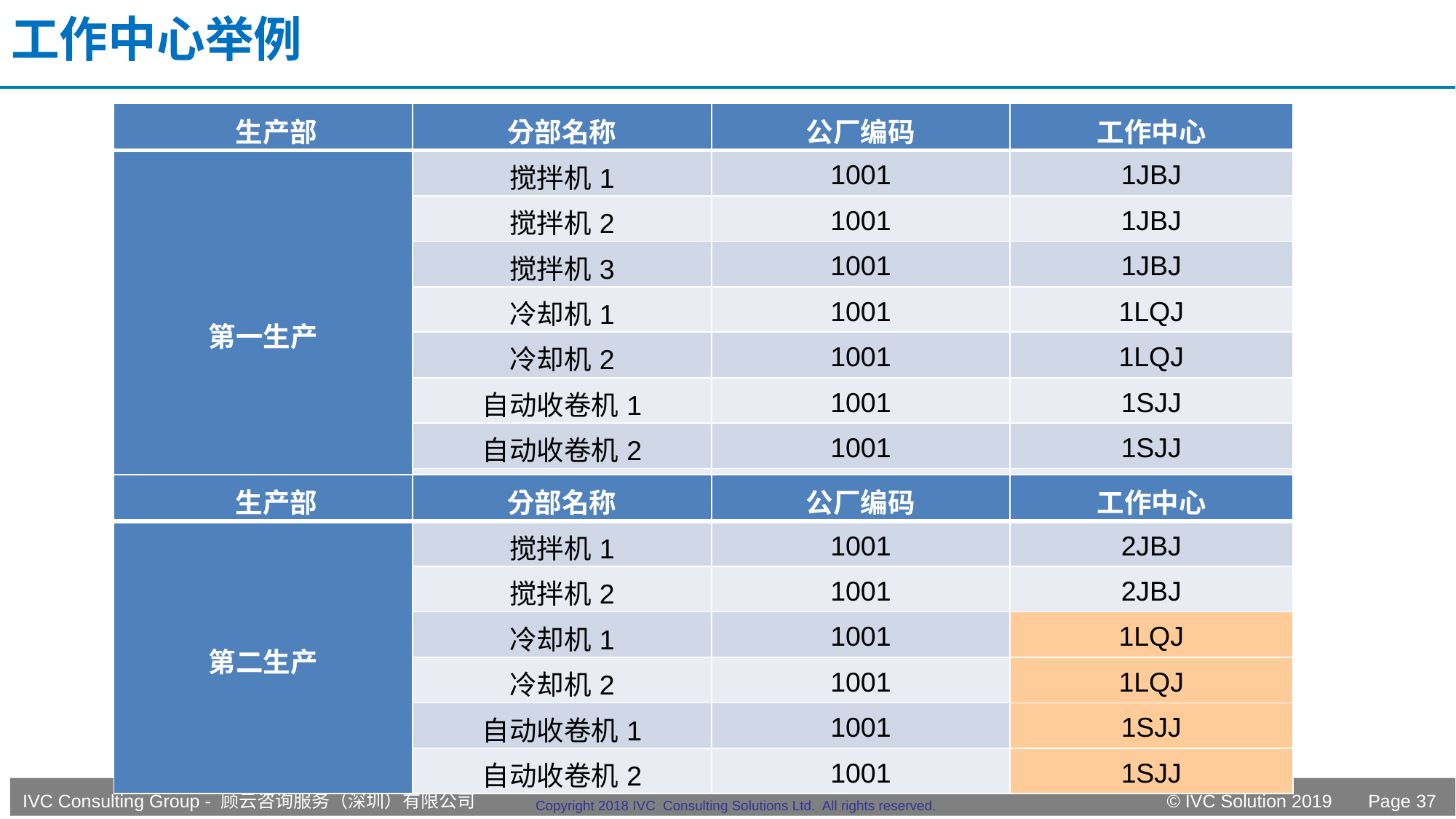

# 工作中心举例
| 生产部 | 分部名称 | 公厂编码 | 工作中心 |
| --- | --- | --- | --- |
| 第一生产 | 搅拌机1 | 1001 | 1JBJ |
|  | 搅拌机2 | 1001 | 1JBJ |
|  | 搅拌机3 | 1001 | 1JBJ |
|  | 冷却机1 | 1001 | 1LQJ |
|  | 冷却机2 | 1001 | 1LQJ |
|  | 自动收卷机1 | 1001 | 1SJJ |
|  | 自动收卷机2 | 1001 | 1SJJ |
|  | 自动收卷机3 | 1001 | 1SJJ |
| 生产部 | 分部名称 | 公厂编码 | 工作中心 |
| --- | --- | --- | --- |
| 第二生产 | 搅拌机1 | 1001 | 2JBJ |
|  | 搅拌机2 | 1001 | 2JBJ |
|  | 冷却机1 | 1001 | 1LQJ |
|  | 冷却机2 | 1001 | 1LQJ |
|  | 自动收卷机1 | 1001 | 1SJJ |
|  | 自动收卷机2 | 1001 | 1SJJ |